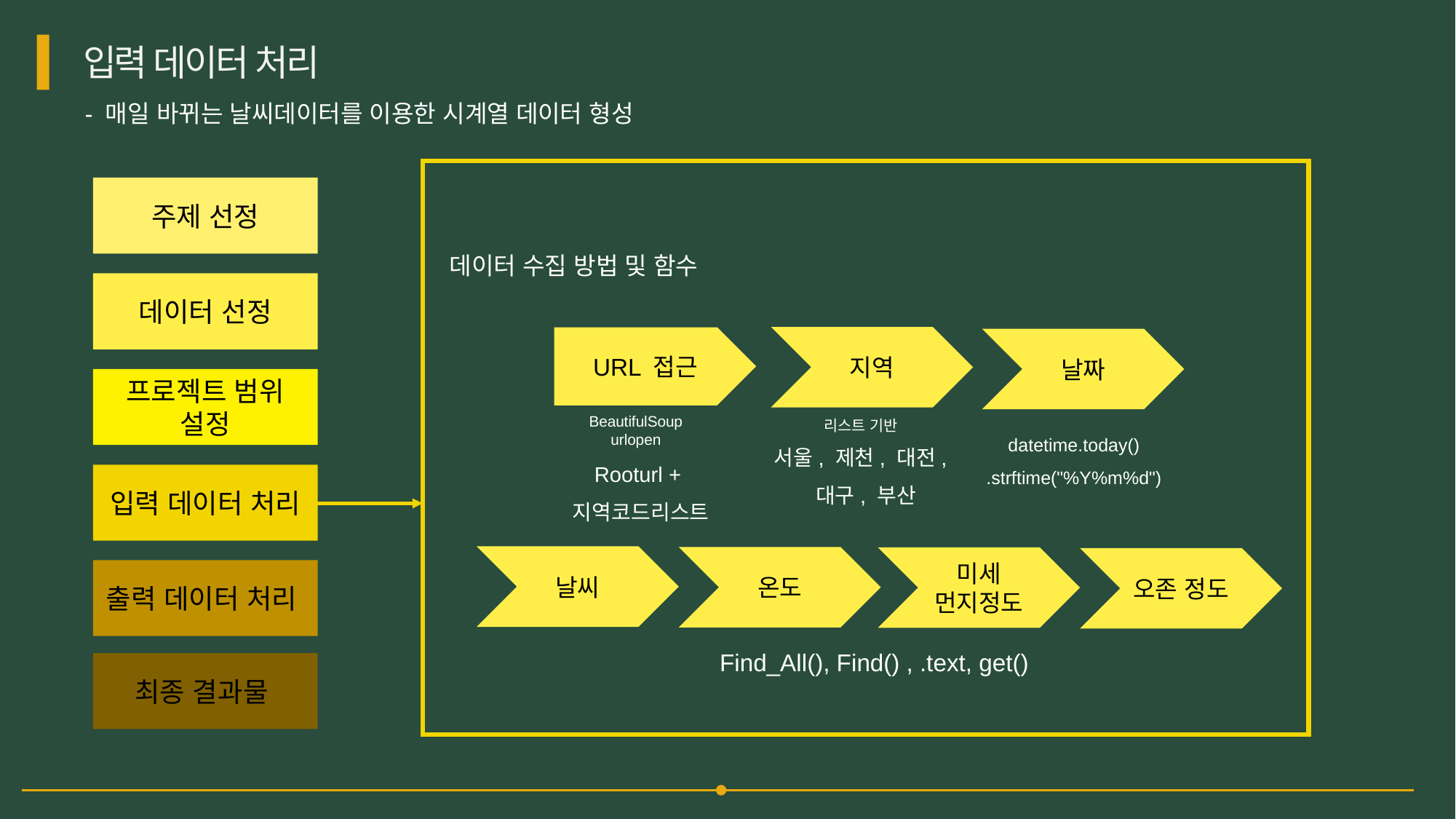

입력 데이터 처리
- 매일 바뀌는 날씨데이터를 이용한 시계열 데이터 형성

주제 선정
데이터 수집 방법 및 함수
데이터 선정
지역
URL 접근
날짜
프로젝트 범위 설정
BeautifulSoup
urlopen
리스트 기반
datetime.today()
.strftime("%Y%m%d")
서울, 제천, 대전,
 대구, 부산
Rooturl +
지역코드리스트
입력 데이터 처리
날씨
온도
미세 먼지정도
오존 정도
출력 데이터 처리
Find_All(), Find() , .text, get()
최종 결과물